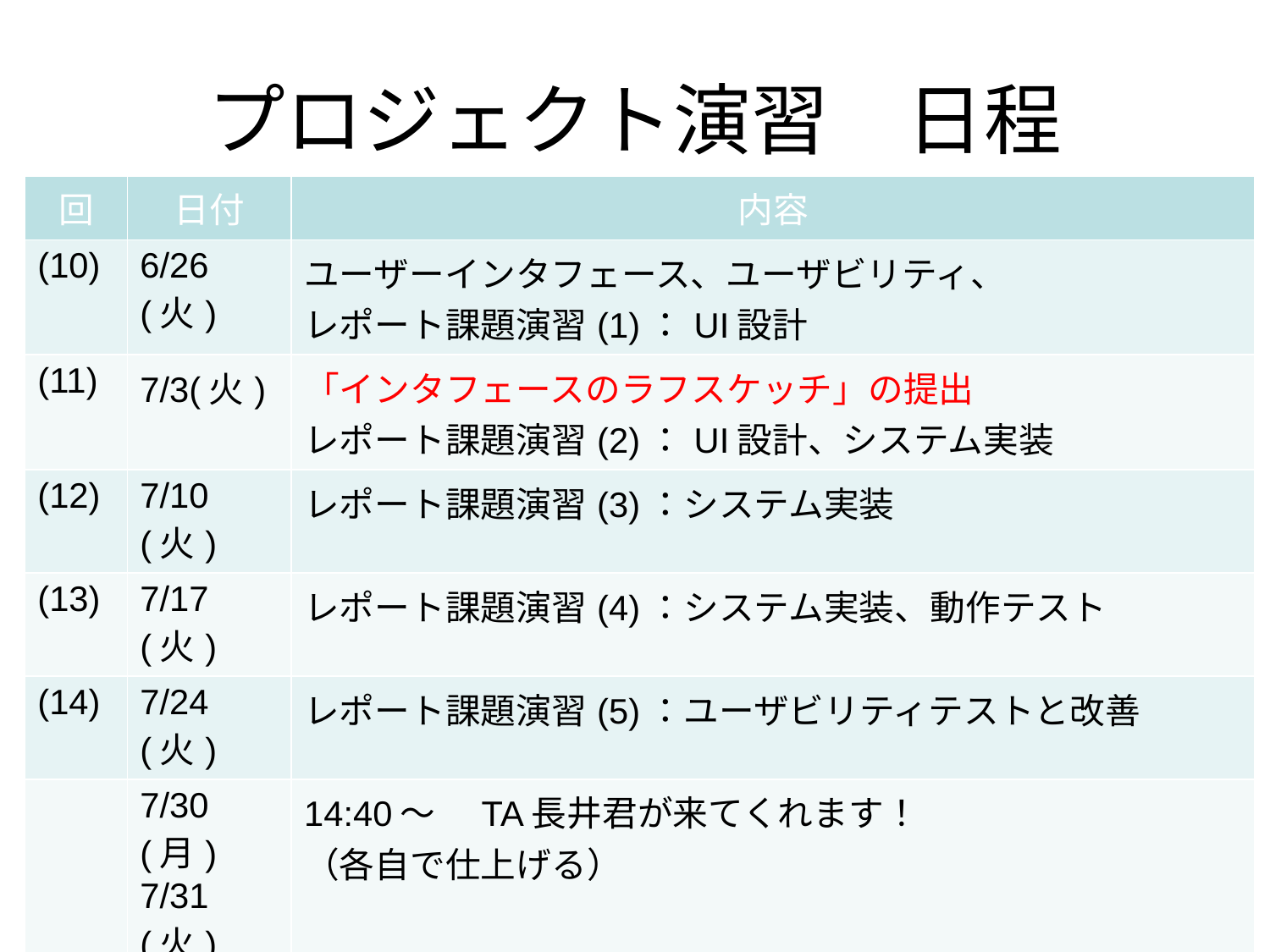

# プロジェクト演習　日程
| 回 | 日付 | 内容 |
| --- | --- | --- |
| (10) | 6/26(火) | ユーザーインタフェース、ユーザビリティ、 レポート課題演習(1)：UI設計 |
| (11) | 7/3(火) | 「インタフェースのラフスケッチ」の提出 レポート課題演習(2)：UI設計、システム実装 |
| (12) | 7/10(火) | レポート課題演習(3)：システム実装 |
| (13) | 7/17(火) | レポート課題演習(4)：システム実装、動作テスト |
| (14) | 7/24(火) | レポート課題演習(5)：ユーザビリティテストと改善 |
|  | 7/30(月) 7/31(火) | 14:40～　TA長井君が来てくれます！ （各自で仕上げる） |
|  | 8/3(金) | レポート提出期限（期限を厳守すること） |